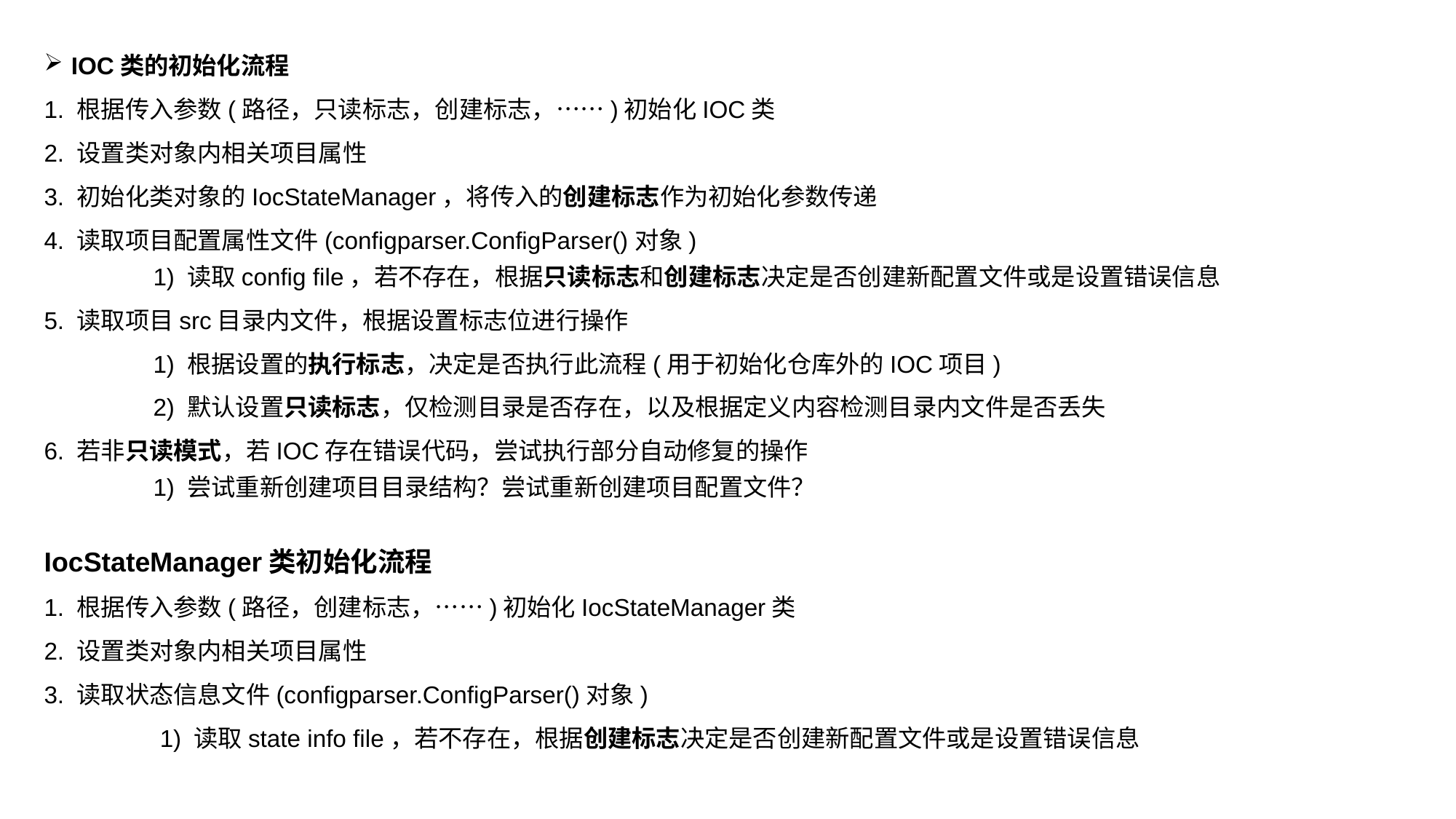

IOC类的初始化流程
1. 根据传入参数(路径，只读标志，创建标志，……)初始化IOC类
2. 设置类对象内相关项目属性
3. 初始化类对象的IocStateManager，将传入的创建标志作为初始化参数传递
4. 读取项目配置属性文件(configparser.ConfigParser()对象)
	1) 读取config file，若不存在，根据只读标志和创建标志决定是否创建新配置文件或是设置错误信息
5. 读取项目src目录内文件，根据设置标志位进行操作
	1) 根据设置的执行标志，决定是否执行此流程(用于初始化仓库外的IOC项目)
	2) 默认设置只读标志，仅检测目录是否存在，以及根据定义内容检测目录内文件是否丢失
6. 若非只读模式，若IOC存在错误代码，尝试执行部分自动修复的操作
	1) 尝试重新创建项目目录结构？尝试重新创建项目配置文件？
IocStateManager类初始化流程
1. 根据传入参数(路径，创建标志，……)初始化IocStateManager类
2. 设置类对象内相关项目属性
3. 读取状态信息文件(configparser.ConfigParser()对象)
	 1) 读取state info file，若不存在，根据创建标志决定是否创建新配置文件或是设置错误信息